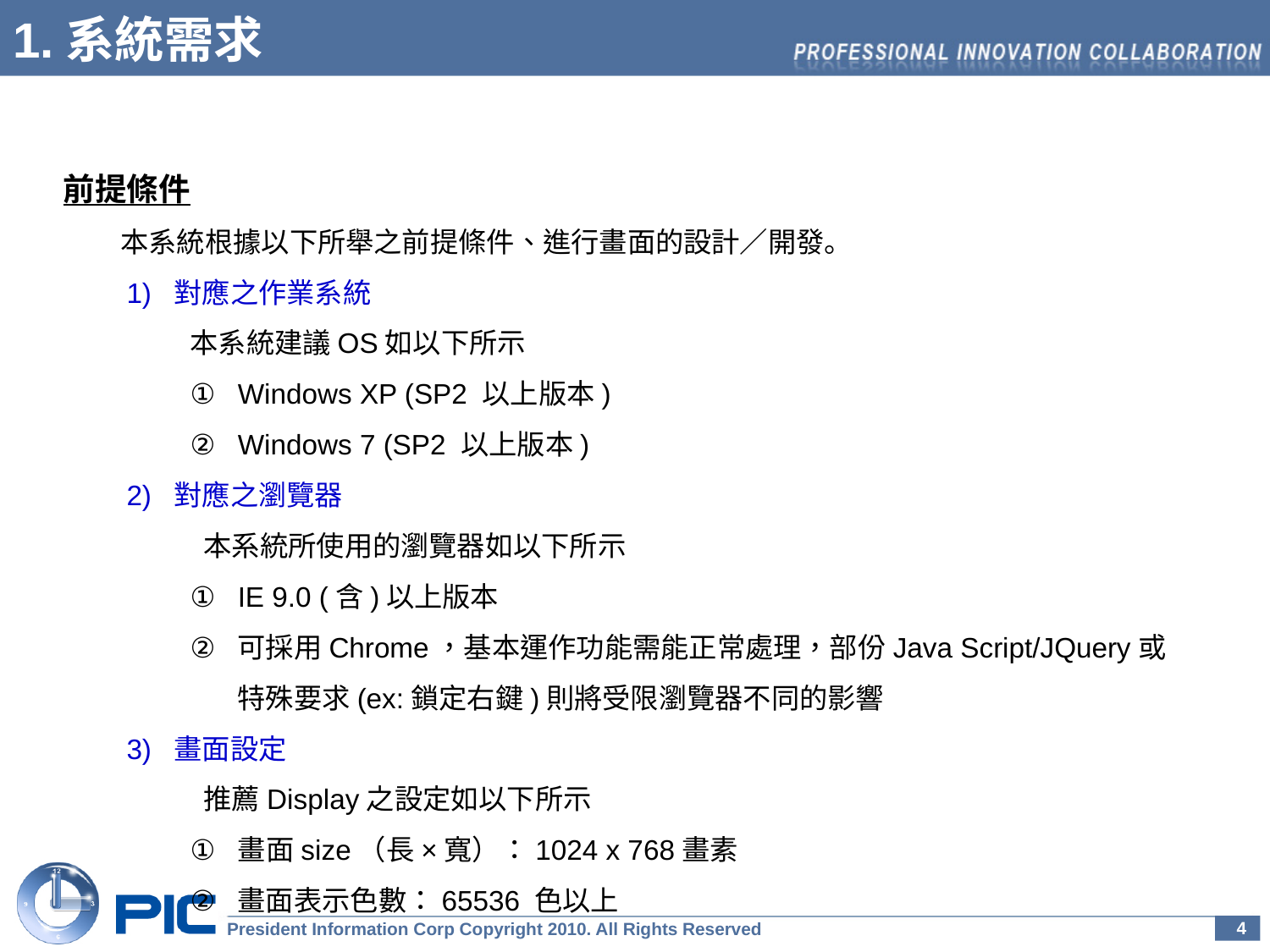

# 1.系統需求
前提條件
        本系統根據以下所舉之前提條件、進行畫面的設計／開發。
對應之作業系統
本系統建議OS如以下所示
Windows XP (SP2 以上版本)
Windows 7 (SP2 以上版本)
對應之瀏覽器
　　　　　本系統所使用的瀏覽器如以下所示
IE 9.0 (含)以上版本
可採用Chrome，基本運作功能需能正常處理，部份Java Script/JQuery或特殊要求(ex:鎖定右鍵)則將受限瀏覽器不同的影響
畫面設定
　　　　　推薦Display之設定如以下所示
畫面size（長×寬）：1024 x 768畫素
畫面表示色數：65536 色以上